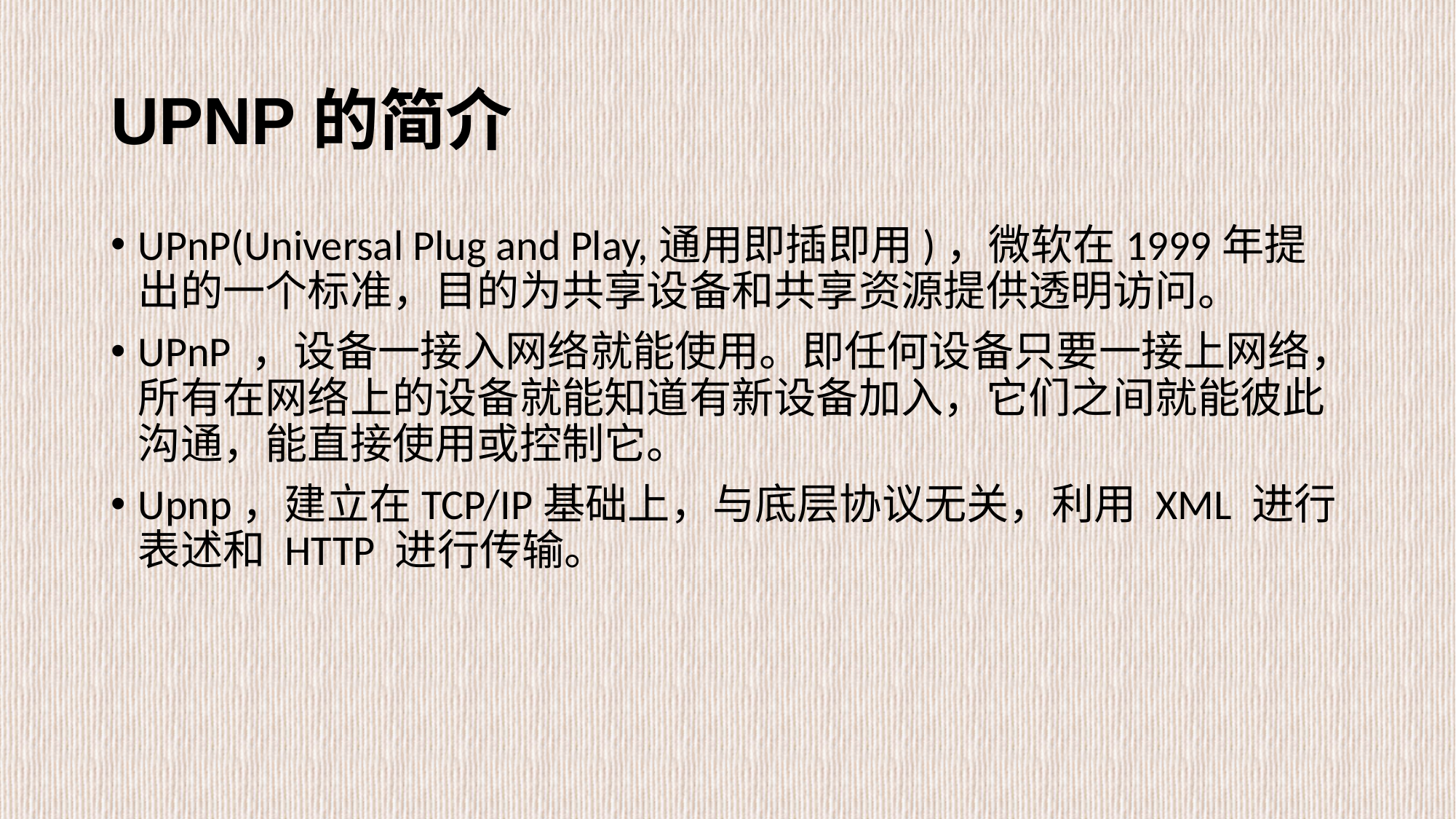

# UPNP的简介
UPnP(Universal Plug and Play,通用即插即用)，微软在1999年提出的一个标准，目的为共享设备和共享资源提供透明访问。
UPnP ，设备一接入网络就能使用。即任何设备只要一接上网络，所有在网络上的设备就能知道有新设备加入，它们之间就能彼此沟通，能直接使用或控制它。
Upnp，建立在TCP/IP基础上，与底层协议无关，利用 XML 进行表述和 HTTP 进行传输。